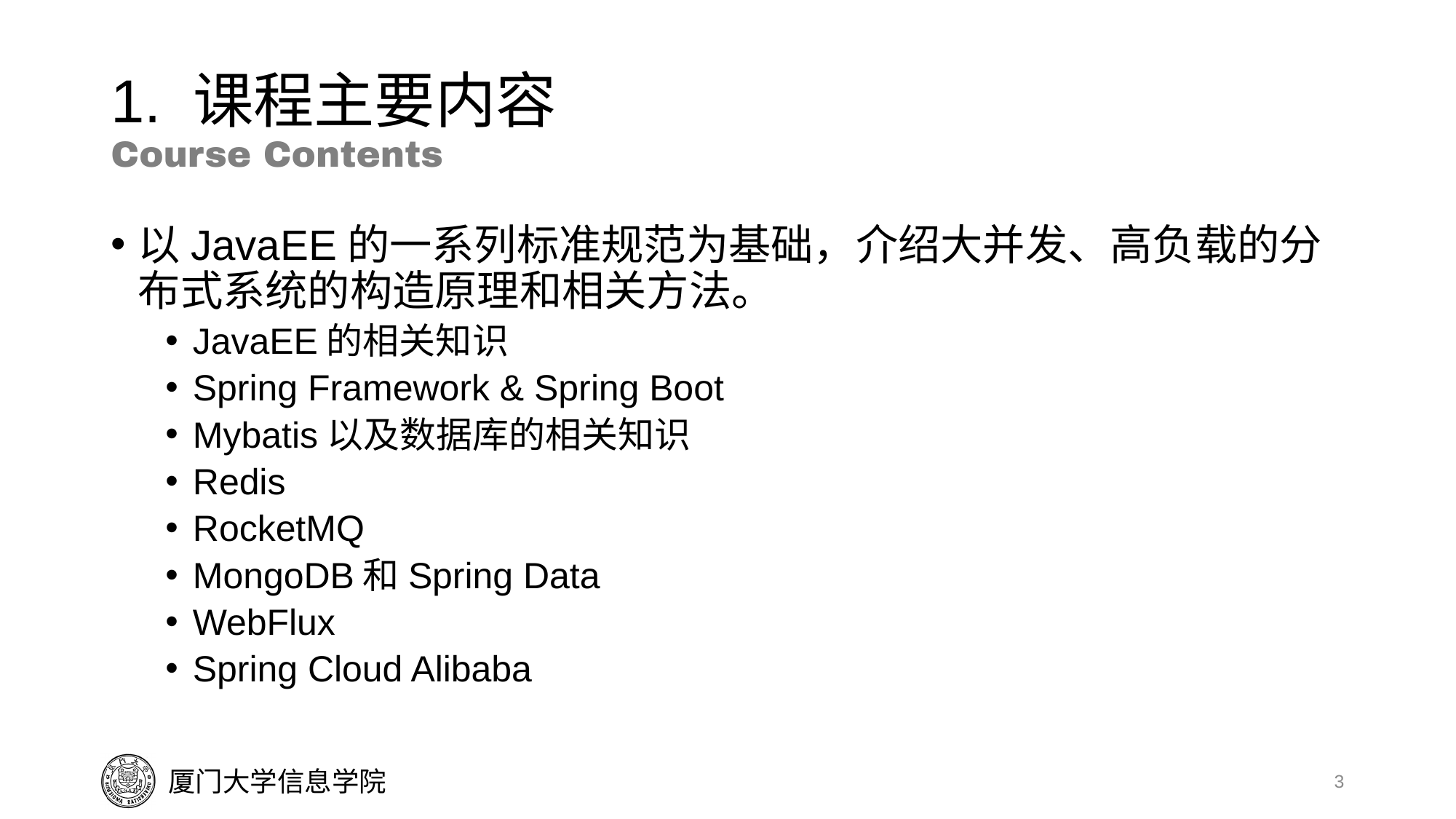

# 1. 课程主要内容 Course Contents

以JavaEE的一系列标准规范为基础，介绍大并发、高负载的分布式系统的构造原理和相关方法。
JavaEE的相关知识
Spring Framework & Spring Boot
Mybatis以及数据库的相关知识
Redis
RocketMQ
MongoDB和Spring Data
WebFlux
Spring Cloud Alibaba
3